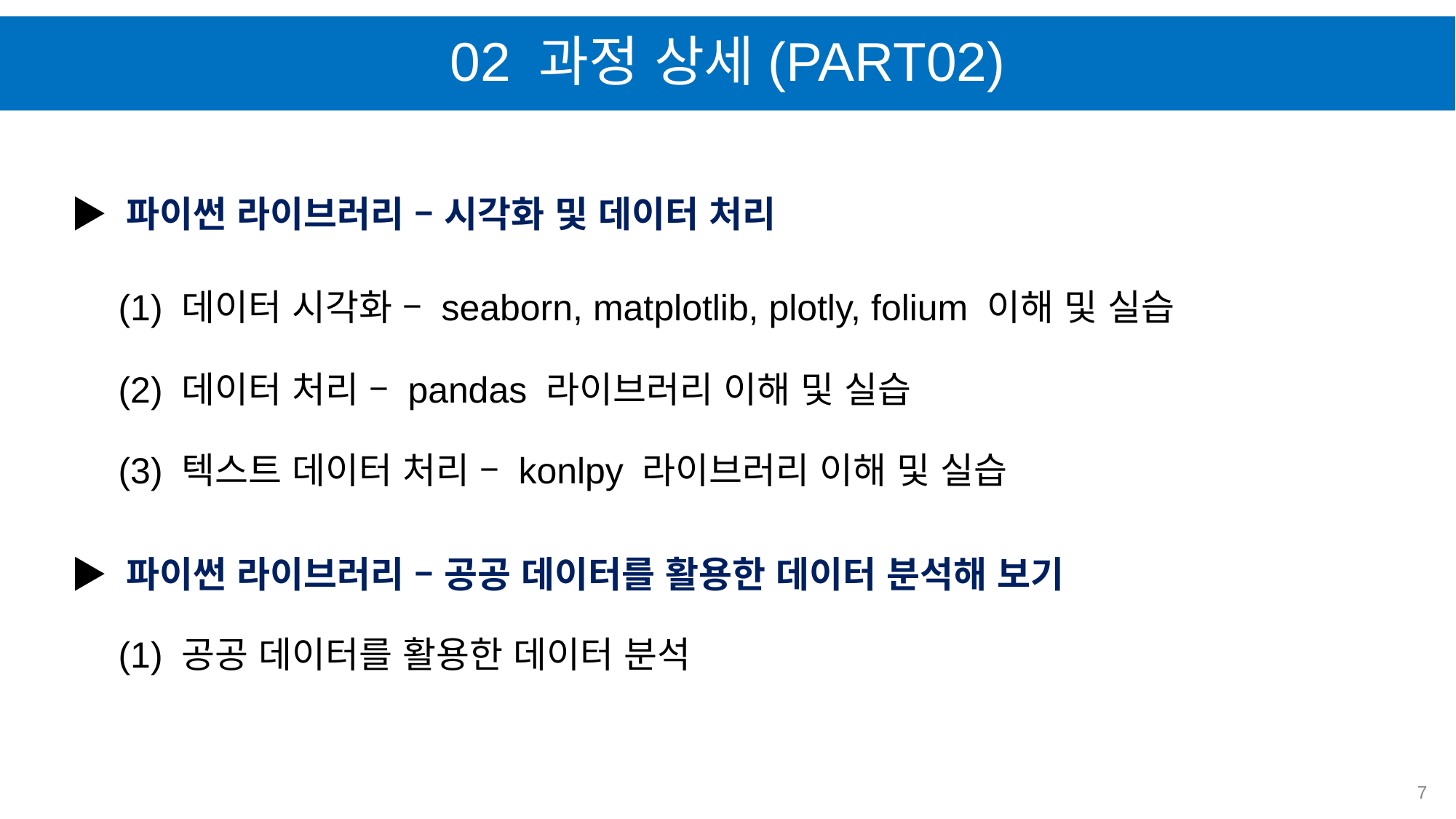

# 02 과정 상세(PART02)
▶ 파이썬 라이브러리 – 시각화 및 데이터 처리
(1) 데이터 시각화 – seaborn, matplotlib, plotly, folium 이해 및 실습
(2) 데이터 처리 – pandas 라이브러리 이해 및 실습
(3) 텍스트 데이터 처리 – konlpy 라이브러리 이해 및 실습
▶ 파이썬 라이브러리 – 공공 데이터를 활용한 데이터 분석해 보기
(1) 공공 데이터를 활용한 데이터 분석
7